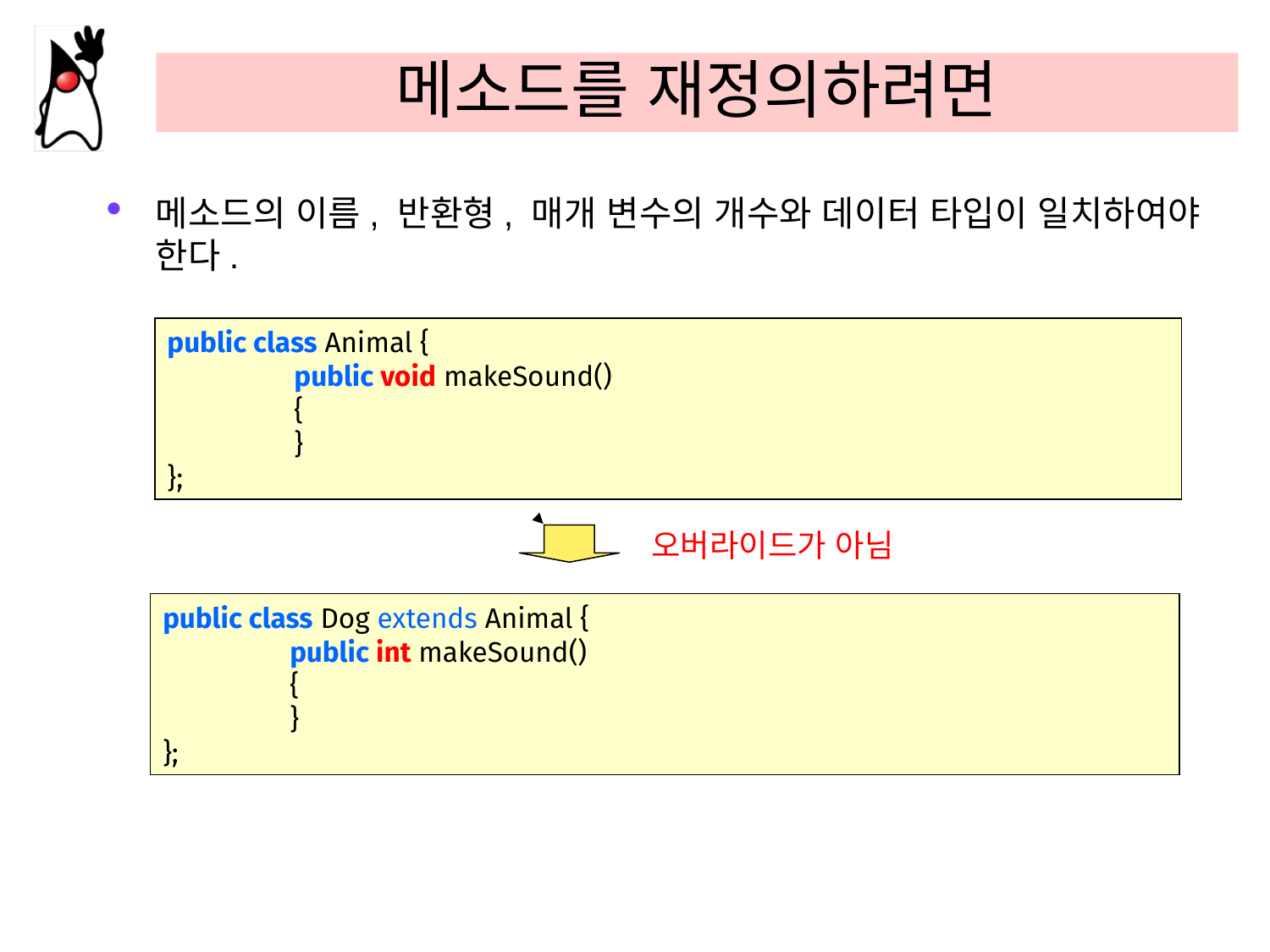

# 메소드를 재정의하려면
메소드의 이름, 반환형, 매개 변수의 개수와 데이터 타입이 일치하여야 한다.
public class Animal {
	public void makeSound()
	{
	}
};
오버라이드가 아님

public class Dog extends Animal {
	public int makeSound()
	{
	}
};